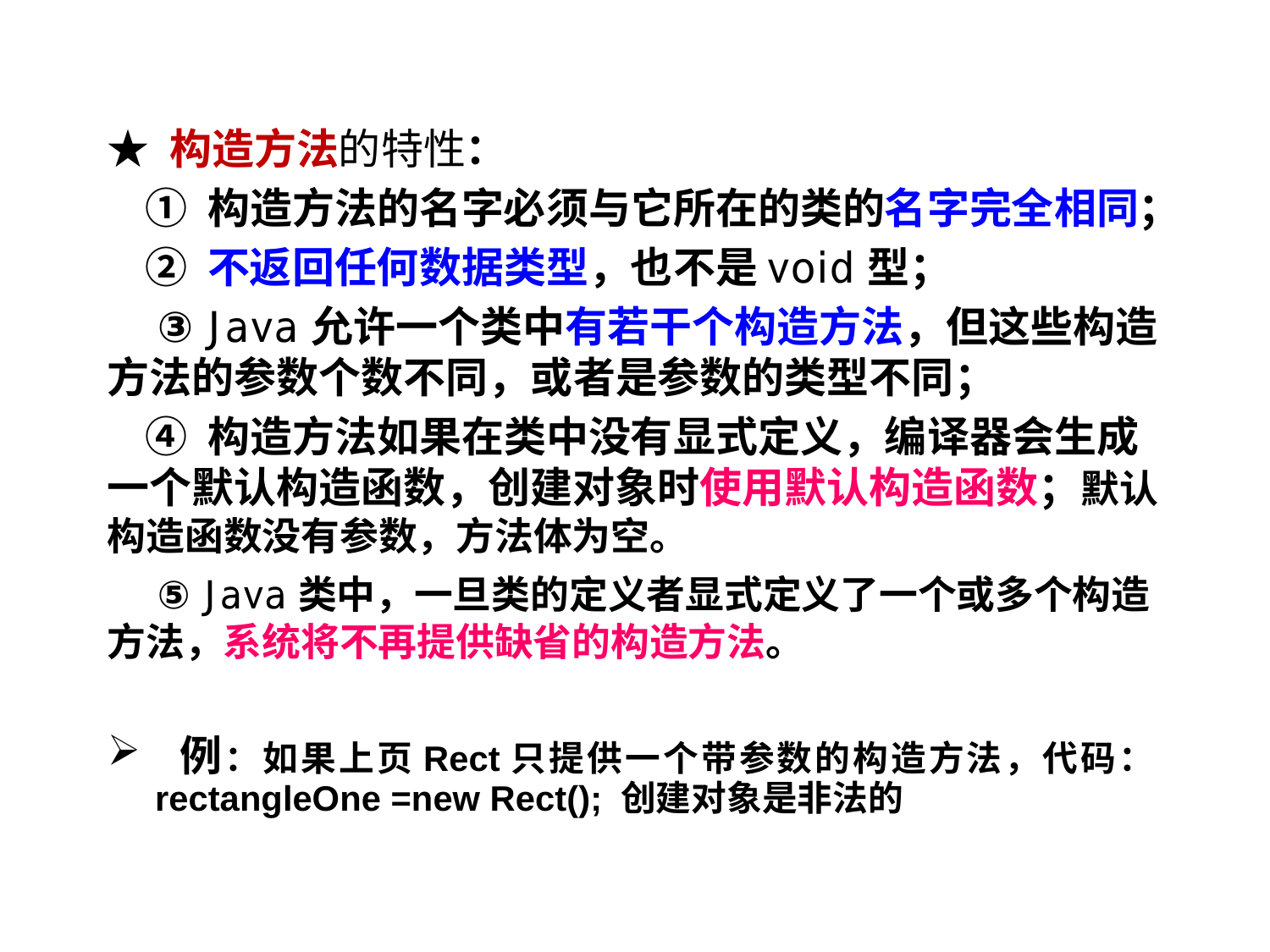

★ 构造方法的特性：
    ① 构造方法的名字必须与它所在的类的名字完全相同；
    ② 不返回任何数据类型，也不是void型；
    ③ Java允许一个类中有若干个构造方法，但这些构造方法的参数个数不同，或者是参数的类型不同；
    ④ 构造方法如果在类中没有显式定义，编译器会生成一个默认构造函数，创建对象时使用默认构造函数；默认构造函数没有参数，方法体为空。
    ⑤ Java类中，一旦类的定义者显式定义了一个或多个构造方法，系统将不再提供缺省的构造方法。

 例：如果上页Rect只提供一个带参数的构造方法，代码：rectangleOne =new Rect(); 创建对象是非法的